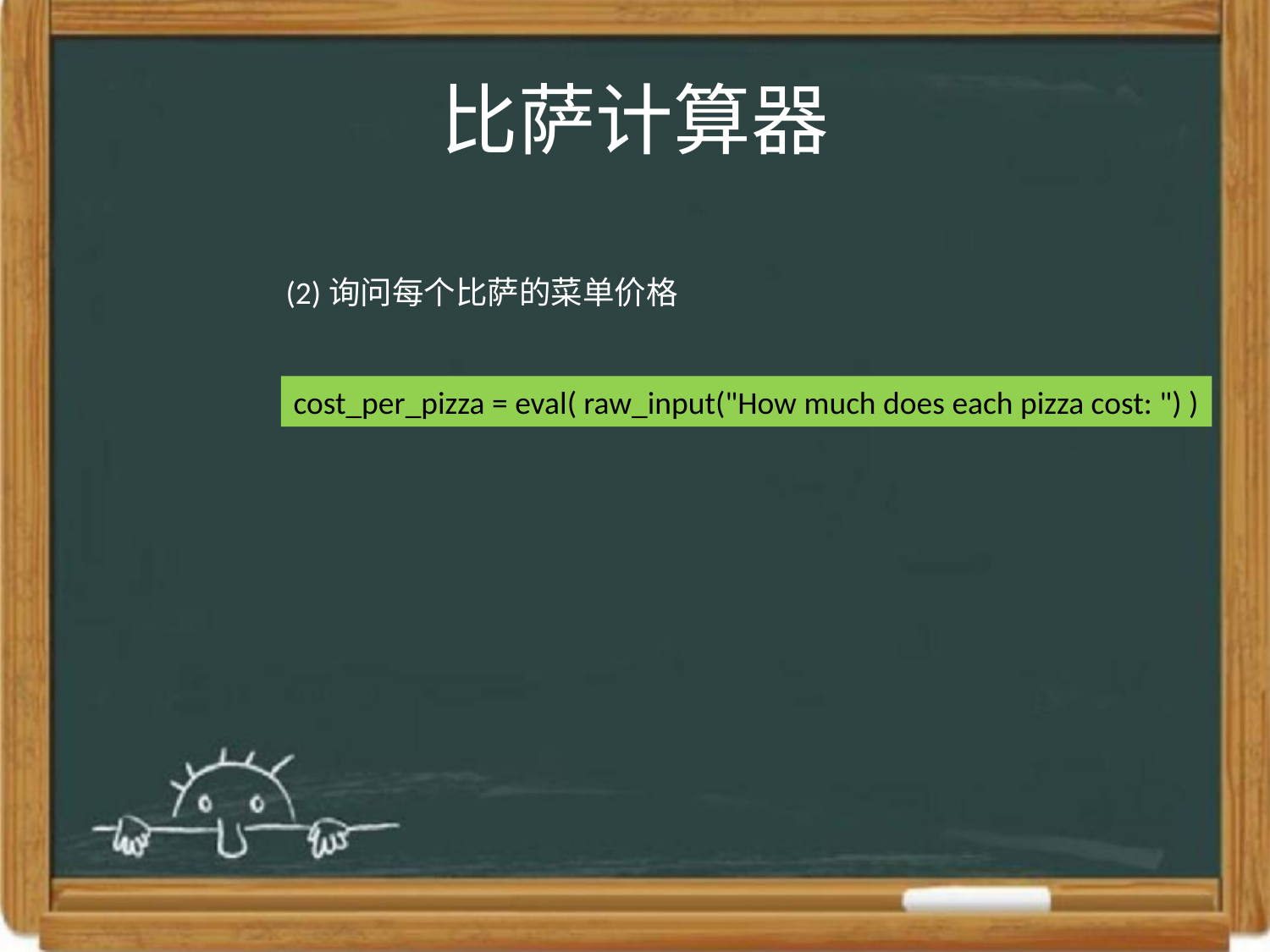

# 比萨计算器
(2)询问每个比萨的菜单价格
cost_per_pizza = eval( raw_input("How much does each pizza cost: ") )